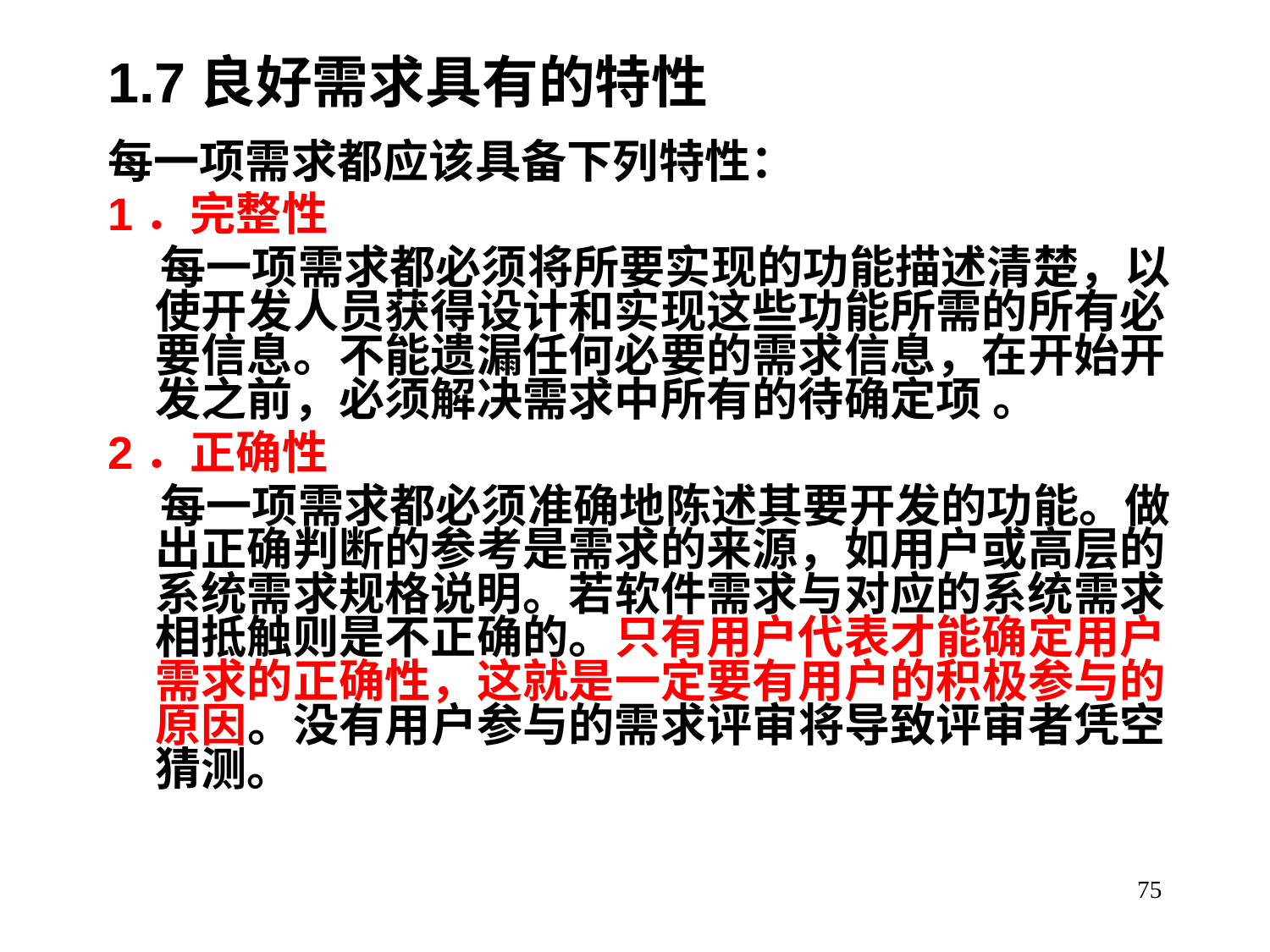

# 1.7良好需求具有的特性
每一项需求都应该具备下列特性：
1．完整性
    每一项需求都必须将所要实现的功能描述清楚，以使开发人员获得设计和实现这些功能所需的所有必要信息。不能遗漏任何必要的需求信息，在开始开发之前，必须解决需求中所有的待确定项 。
2．正确性
    每一项需求都必须准确地陈述其要开发的功能。做出正确判断的参考是需求的来源，如用户或高层的系统需求规格说明。若软件需求与对应的系统需求相抵触则是不正确的。只有用户代表才能确定用户需求的正确性，这就是一定要有用户的积极参与的原因。没有用户参与的需求评审将导致评审者凭空猜测。

75